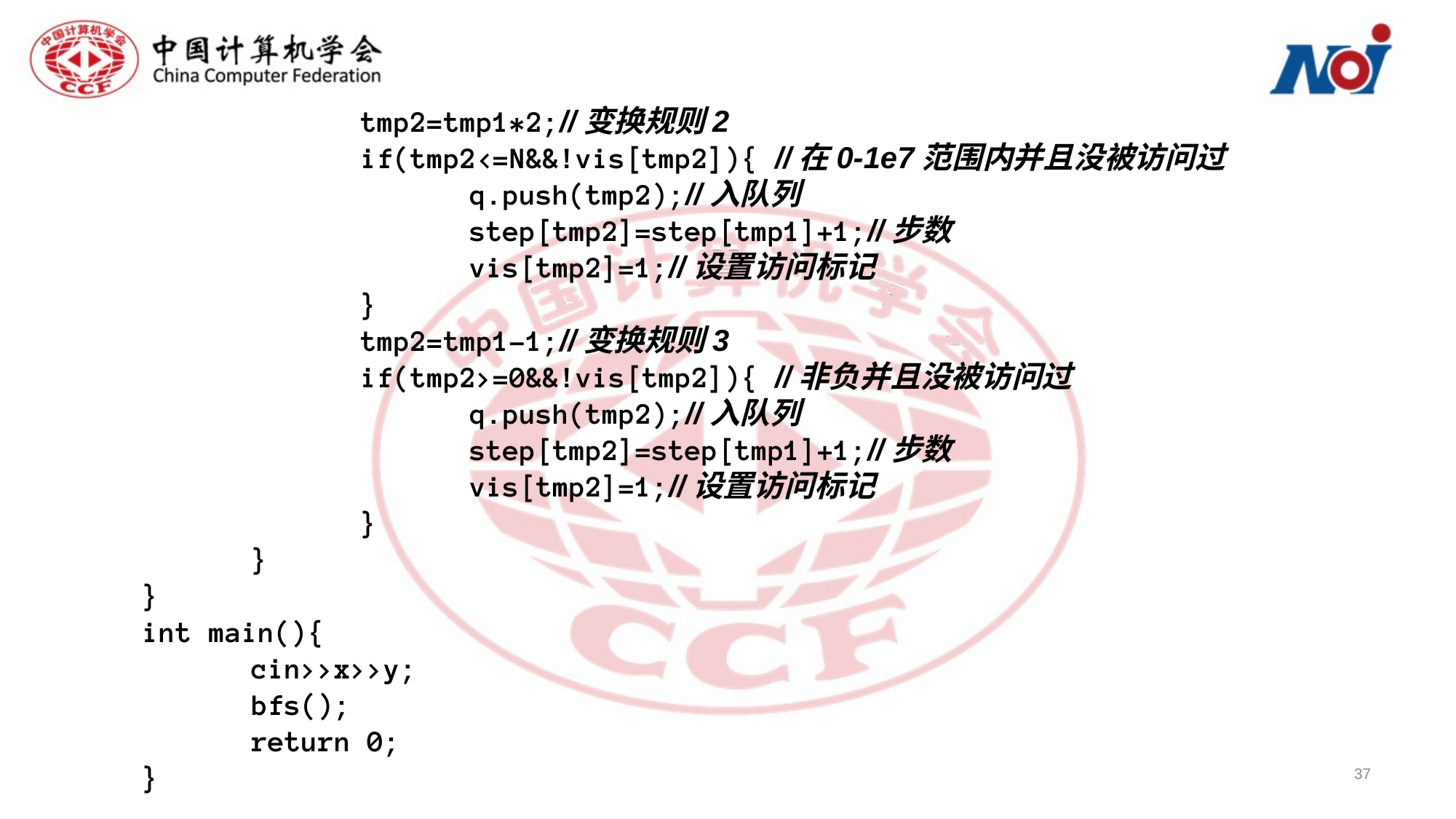

tmp2=tmp1*2;//变换规则2
		if(tmp2<=N&&!vis[tmp2]){ //在0-1e7范围内并且没被访问过
			q.push(tmp2);//入队列
			step[tmp2]=step[tmp1]+1;//步数
			vis[tmp2]=1;//设置访问标记
		}
		tmp2=tmp1-1;//变换规则3
		if(tmp2>=0&&!vis[tmp2]){ //非负并且没被访问过
			q.push(tmp2);//入队列
			step[tmp2]=step[tmp1]+1;//步数
			vis[tmp2]=1;//设置访问标记
		}
	}
}
int main(){
	cin>>x>>y;
	bfs();
	return 0;
}
37